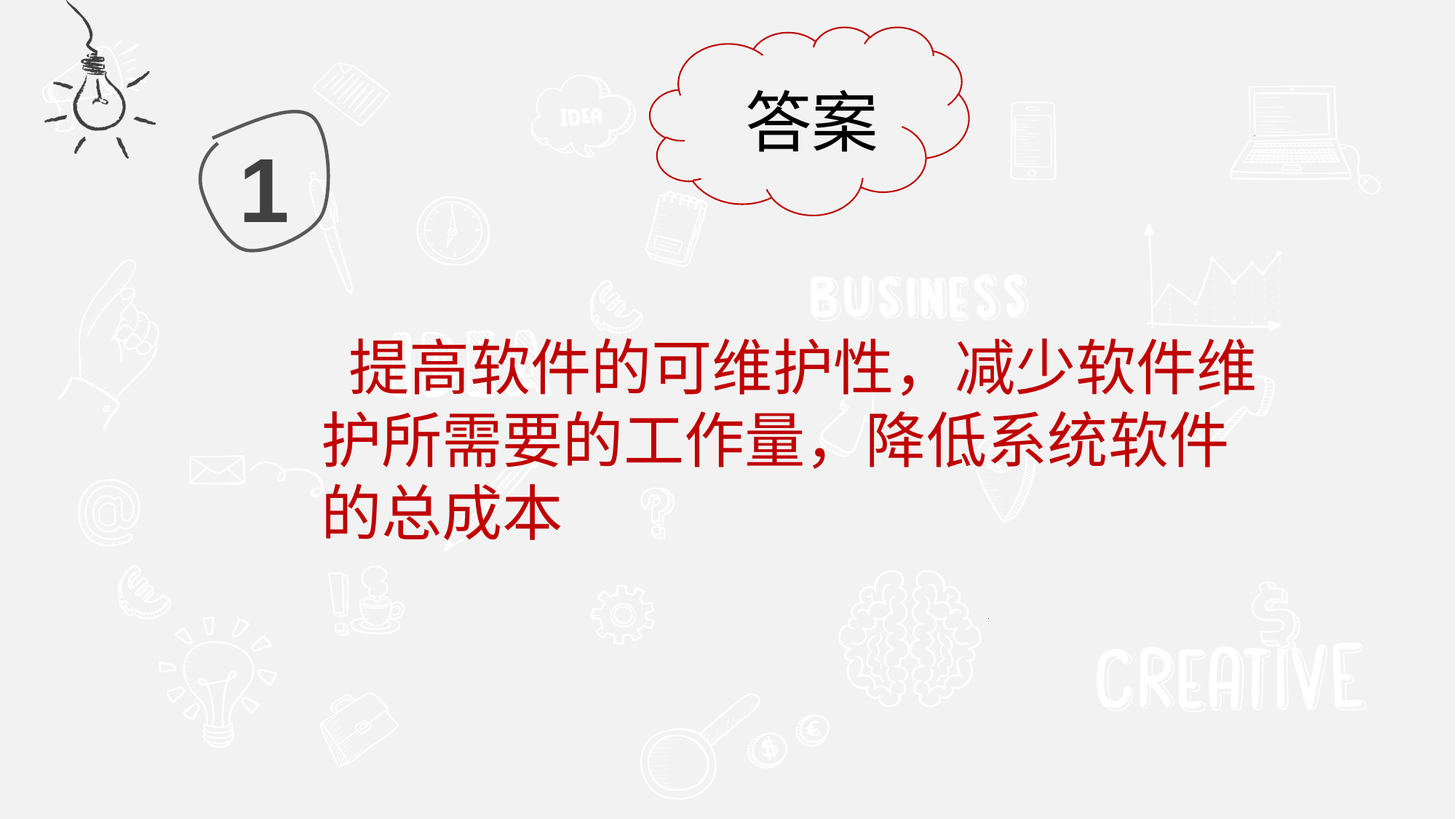

答案

1
 提高软件的可维护性，减少软件维护所需要的工作量，降低系统软件的总成本
23